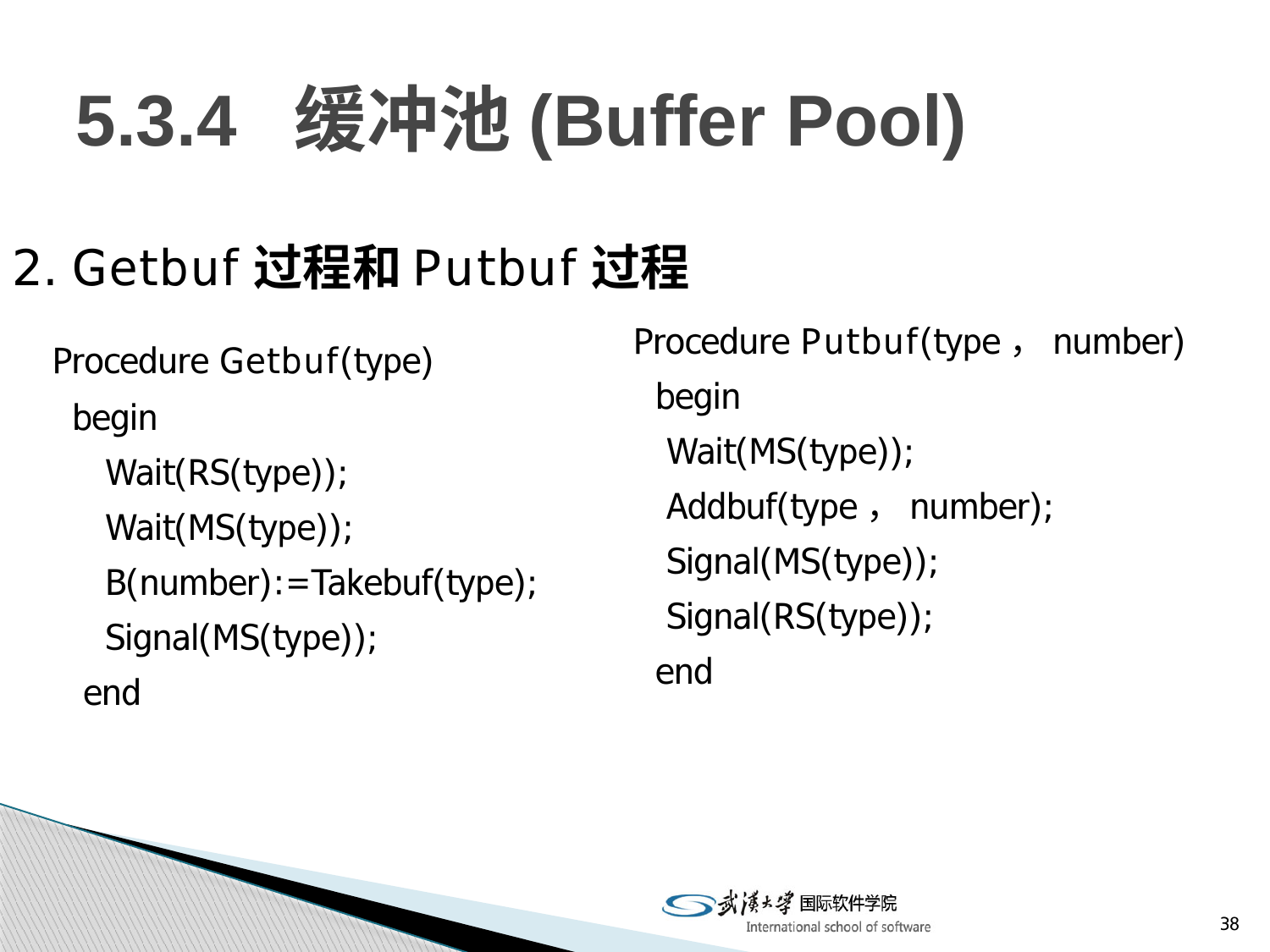

# 5.3.4  缓冲池(Buffer Pool)
2. Getbuf过程和Putbuf过程
 Procedure Putbuf(type，number)
   begin
    Wait(MS(type));
    Addbuf(type，number);
    Signal(MS(type));
    Signal(RS(type));
   end
 Procedure Getbuf(type)
   begin
      Wait(RS(type));
      Wait(MS(type));
      B(number):=Takebuf(type);
      Signal(MS(type));
    end
38